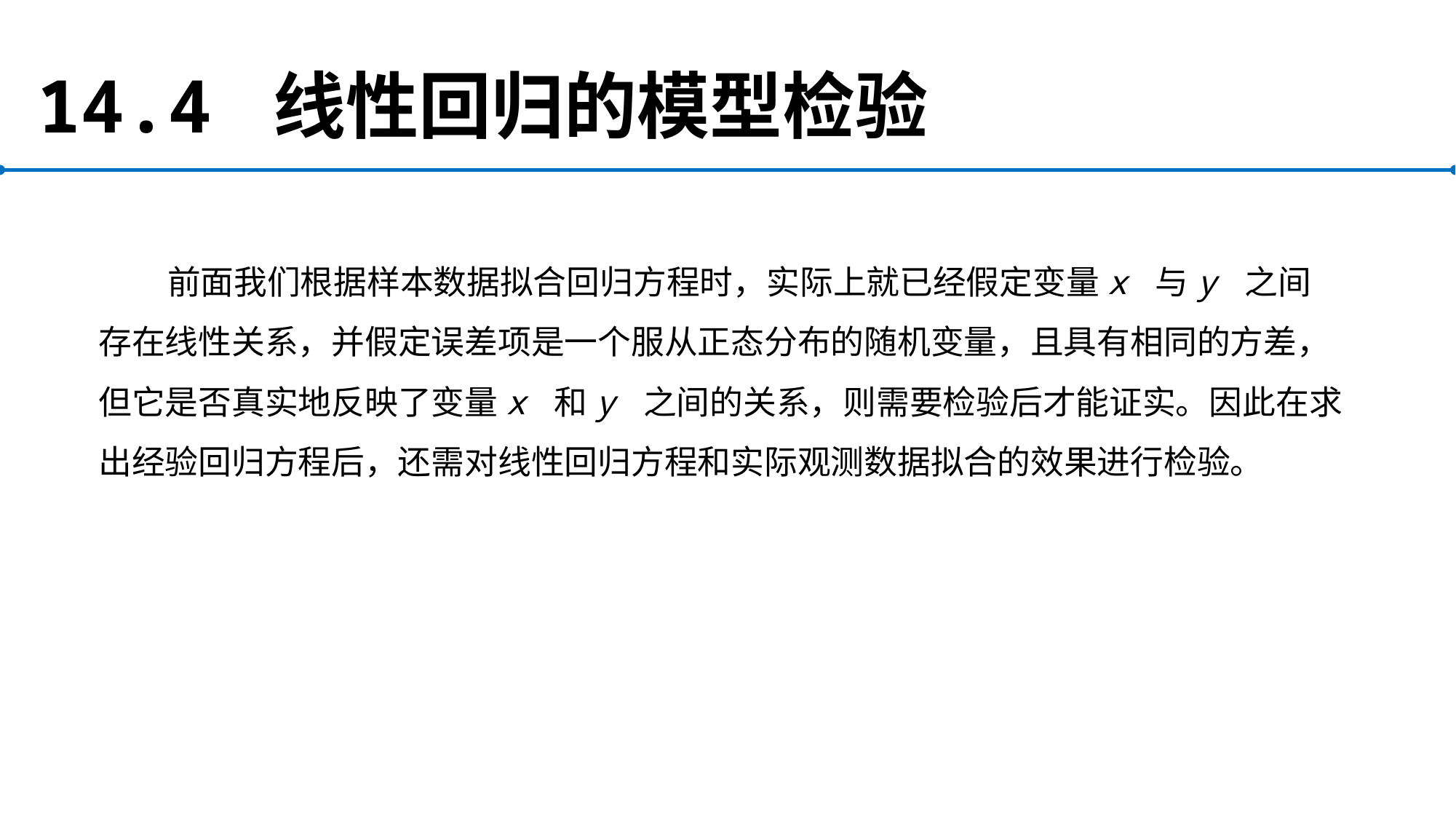

# 14.4 线性回归的模型检验
前面我们根据样本数据拟合回归方程时，实际上就已经假定变量x 与y 之间存在线性关系，并假定误差项是一个服从正态分布的随机变量，且具有相同的方差，但它是否真实地反映了变量x 和y 之间的关系，则需要检验后才能证实。因此在求出经验回归方程后，还需对线性回归方程和实际观测数据拟合的效果进行检验。